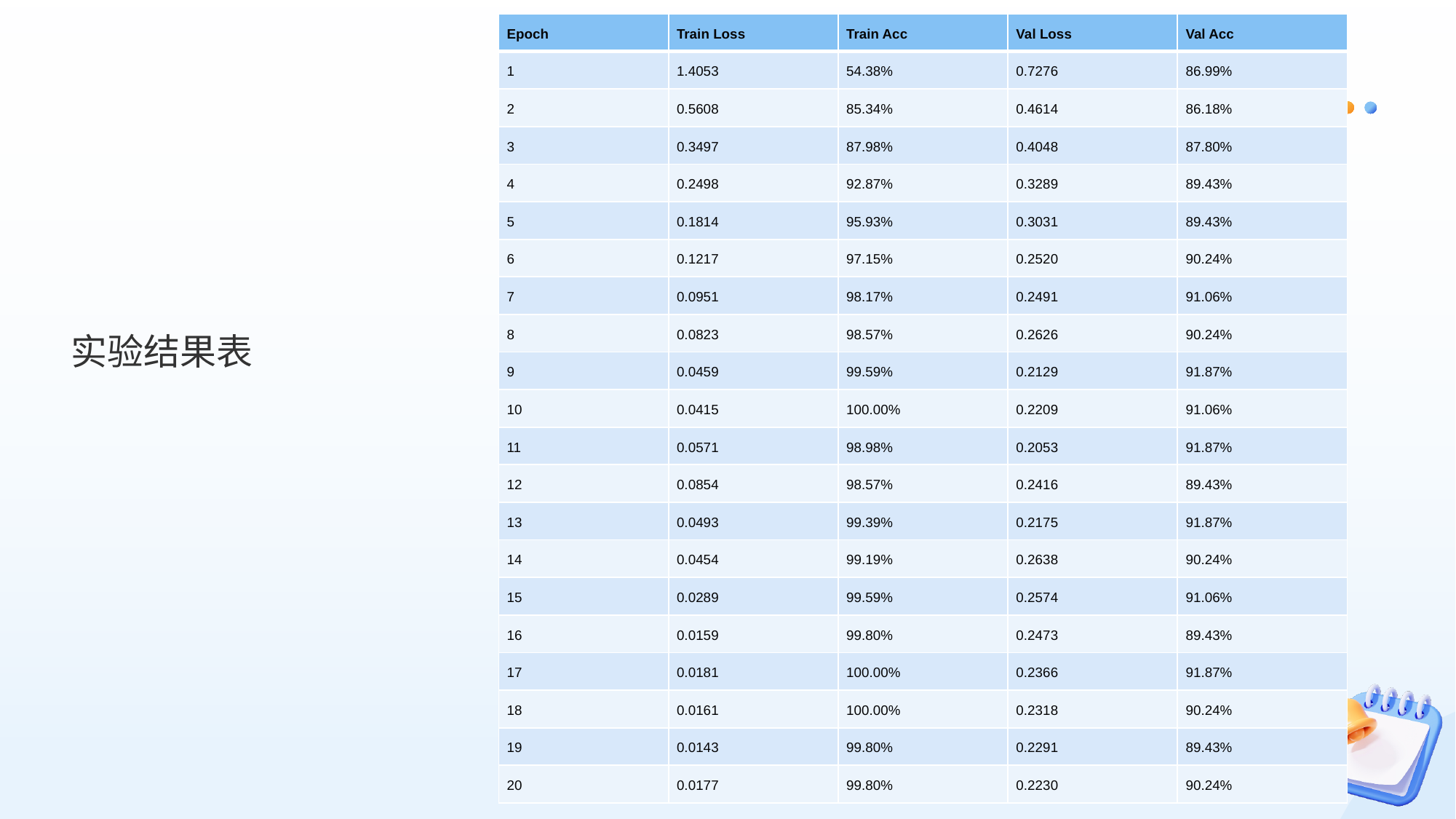

| Epoch | Train Loss | Train Acc | Val Loss | Val Acc |
| --- | --- | --- | --- | --- |
| 1 | 1.4053 | 54.38% | 0.7276 | 86.99% |
| 2 | 0.5608 | 85.34% | 0.4614 | 86.18% |
| 3 | 0.3497 | 87.98% | 0.4048 | 87.80% |
| 4 | 0.2498 | 92.87% | 0.3289 | 89.43% |
| 5 | 0.1814 | 95.93% | 0.3031 | 89.43% |
| 6 | 0.1217 | 97.15% | 0.2520 | 90.24% |
| 7 | 0.0951 | 98.17% | 0.2491 | 91.06% |
| 8 | 0.0823 | 98.57% | 0.2626 | 90.24% |
| 9 | 0.0459 | 99.59% | 0.2129 | 91.87% |
| 10 | 0.0415 | 100.00% | 0.2209 | 91.06% |
| 11 | 0.0571 | 98.98% | 0.2053 | 91.87% |
| 12 | 0.0854 | 98.57% | 0.2416 | 89.43% |
| 13 | 0.0493 | 99.39% | 0.2175 | 91.87% |
| 14 | 0.0454 | 99.19% | 0.2638 | 90.24% |
| 15 | 0.0289 | 99.59% | 0.2574 | 91.06% |
| 16 | 0.0159 | 99.80% | 0.2473 | 89.43% |
| 17 | 0.0181 | 100.00% | 0.2366 | 91.87% |
| 18 | 0.0161 | 100.00% | 0.2318 | 90.24% |
| 19 | 0.0143 | 99.80% | 0.2291 | 89.43% |
| 20 | 0.0177 | 99.80% | 0.2230 | 90.24% |
实验结果表